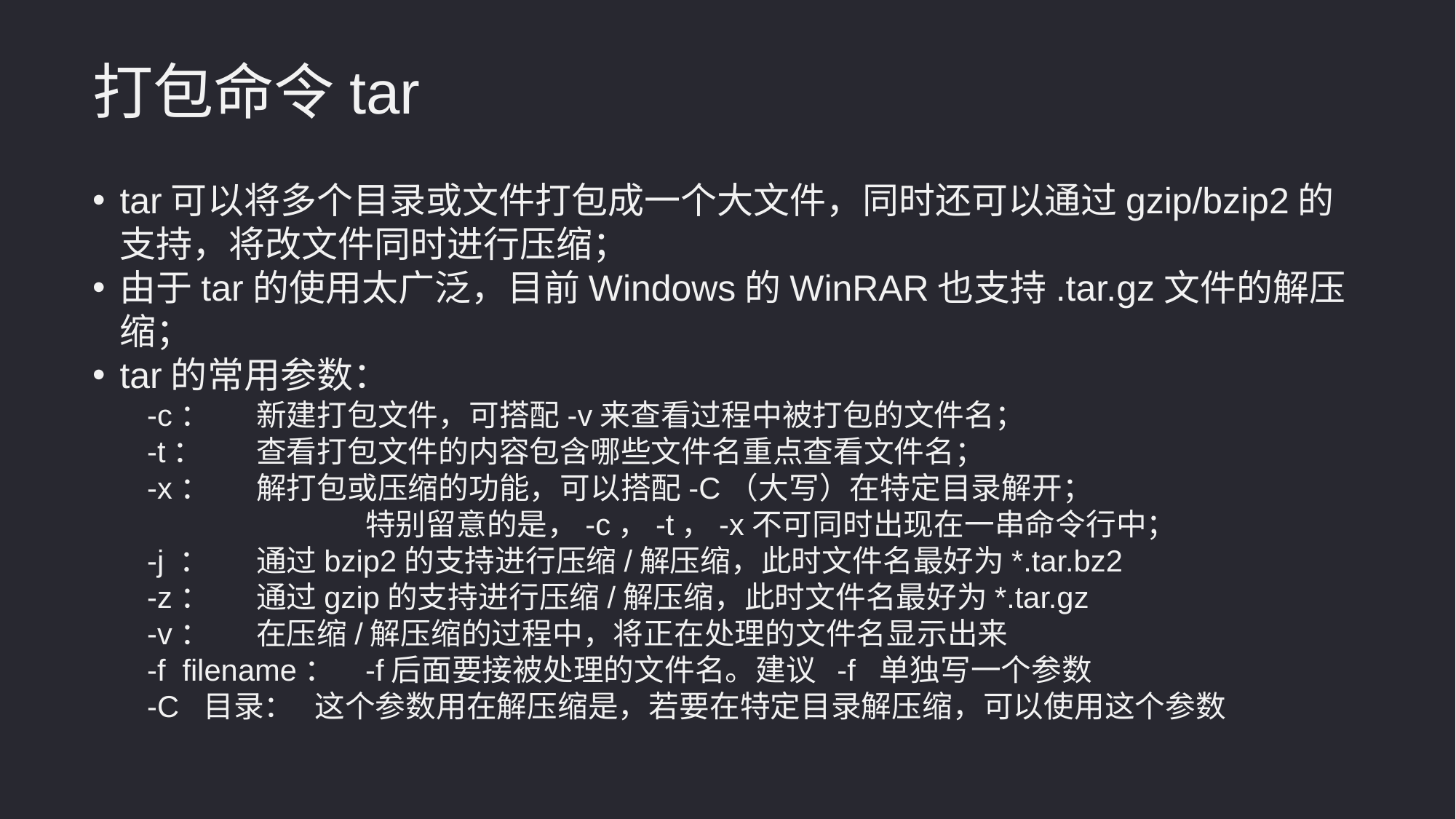

打包命令tar
tar可以将多个目录或文件打包成一个大文件，同时还可以通过gzip/bzip2的支持，将改文件同时进行压缩；
由于tar的使用太广泛，目前Windows的WinRAR也支持.tar.gz文件的解压缩；
tar的常用参数：
-c：	新建打包文件，可搭配-v来查看过程中被打包的文件名；
-t：	查看打包文件的内容包含哪些文件名重点查看文件名；
-x：	解打包或压缩的功能，可以搭配-C（大写）在特定目录解开；
		特别留意的是，-c，-t，-x不可同时出现在一串命令行中；
-j ：     	通过bzip2的支持进行压缩/解压缩，此时文件名最好为*.tar.bz2
-z：     	通过gzip的支持进行压缩/解压缩，此时文件名最好为*.tar.gz
-v：	在压缩/解压缩的过程中，将正在处理的文件名显示出来
-f  filename：	-f后面要接被处理的文件名。建议  -f  单独写一个参数
-C  目录：   这个参数用在解压缩是，若要在特定目录解压缩，可以使用这个参数